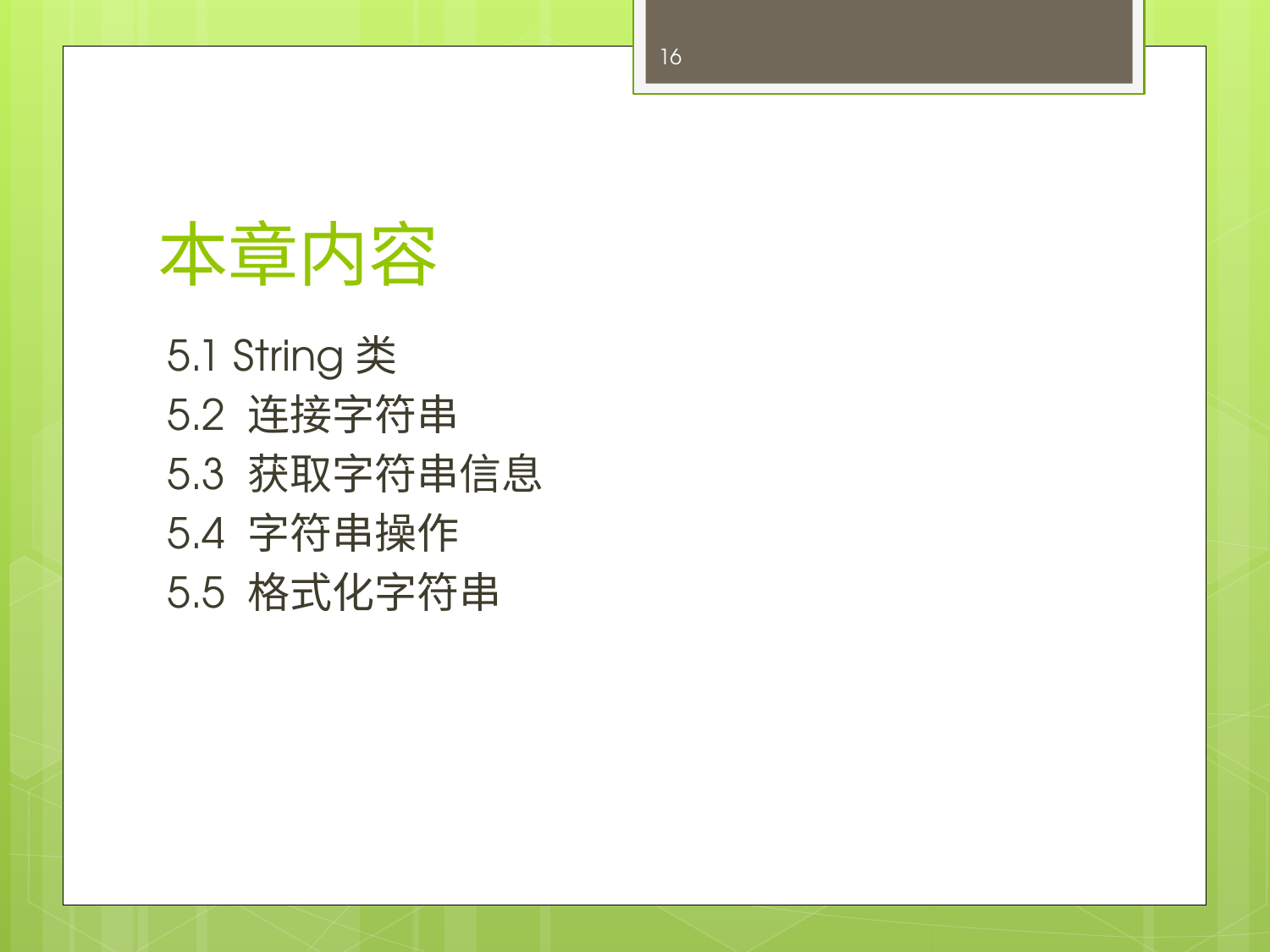

16
# 本章内容
5.1 String类
5.2 连接字符串
5.3 获取字符串信息
5.4 字符串操作
5.5 格式化字符串